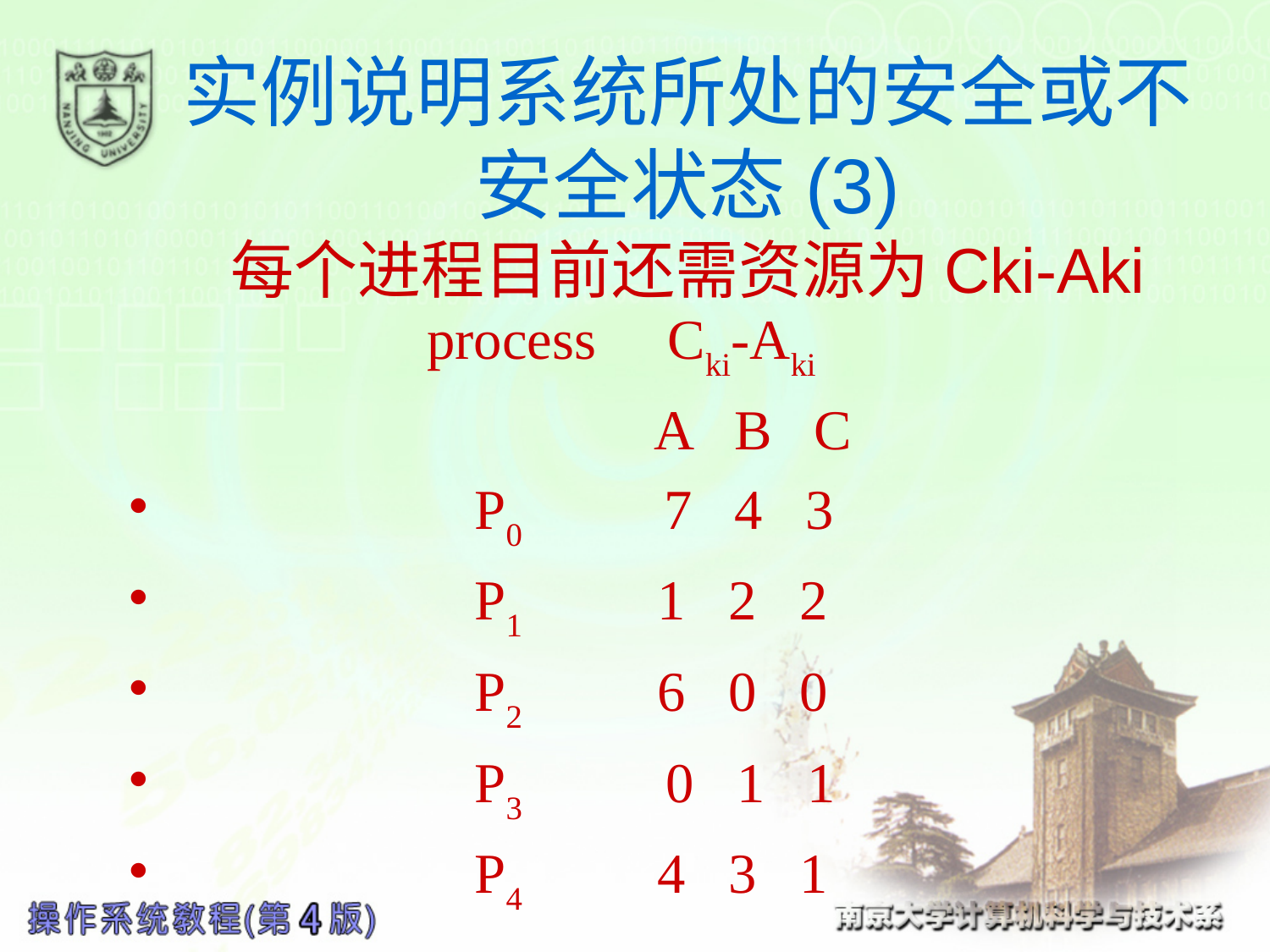

# 实例说明系统所处的安全或不安全状态(3) 每个进程目前还需资源为Cki-Aki
                     process     Cki-Aki
                                     A   B   C
                     P0          7   4   3
                     P1          1   2   2
                     P2          6   0   0
                     P3           0   1   1
                     P4          4   3   1